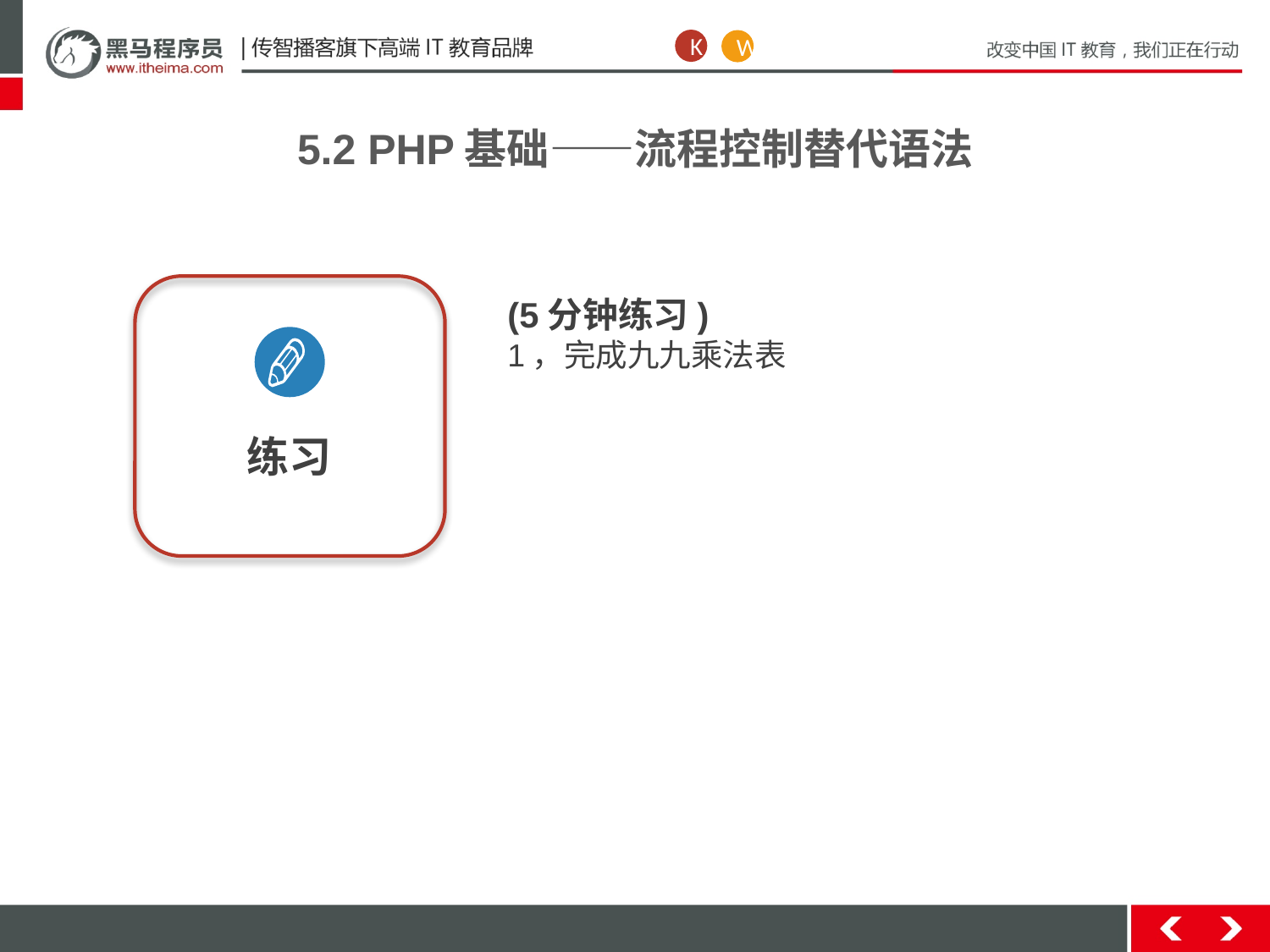

K
W
5.2 PHP基础——流程控制替代语法

练习
(5分钟练习)
1，完成九九乘法表